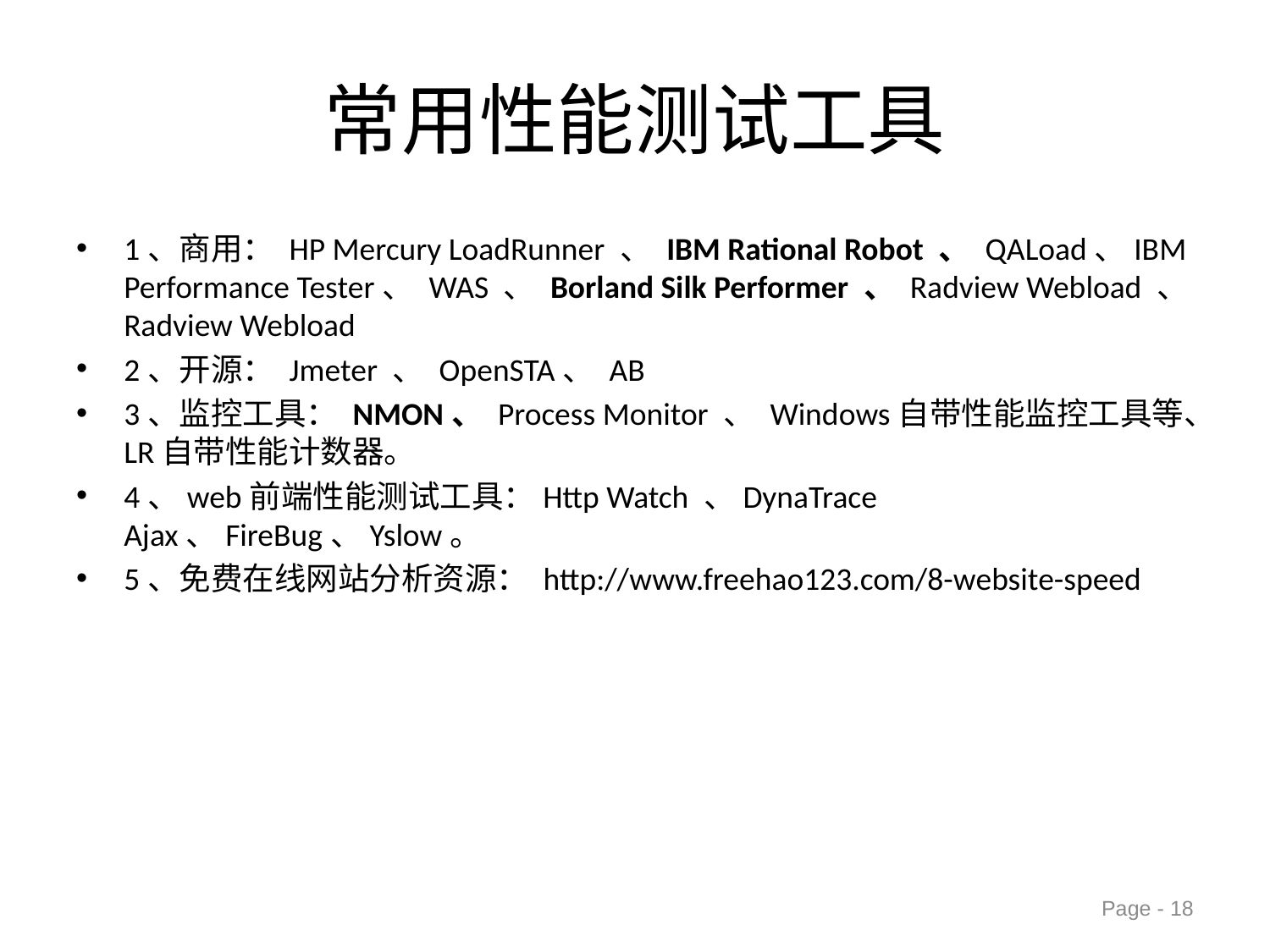

# 常用性能测试工具
1、商用： HP Mercury LoadRunner 、 IBM Rational Robot 、 QALoad、IBM Performance Tester、 WAS 、 Borland Silk Performer 、 Radview Webload 、 Radview Webload
2、开源： Jmeter 、 OpenSTA、 AB
3、监控工具： NMON、 Process Monitor 、 Windows自带性能监控工具等、LR自带性能计数器。
4、web前端性能测试工具：Http Watch 、DynaTrace Ajax、FireBug、Yslow。
5、免费在线网站分析资源： http://www.freehao123.com/8-website-speed

Page - 18